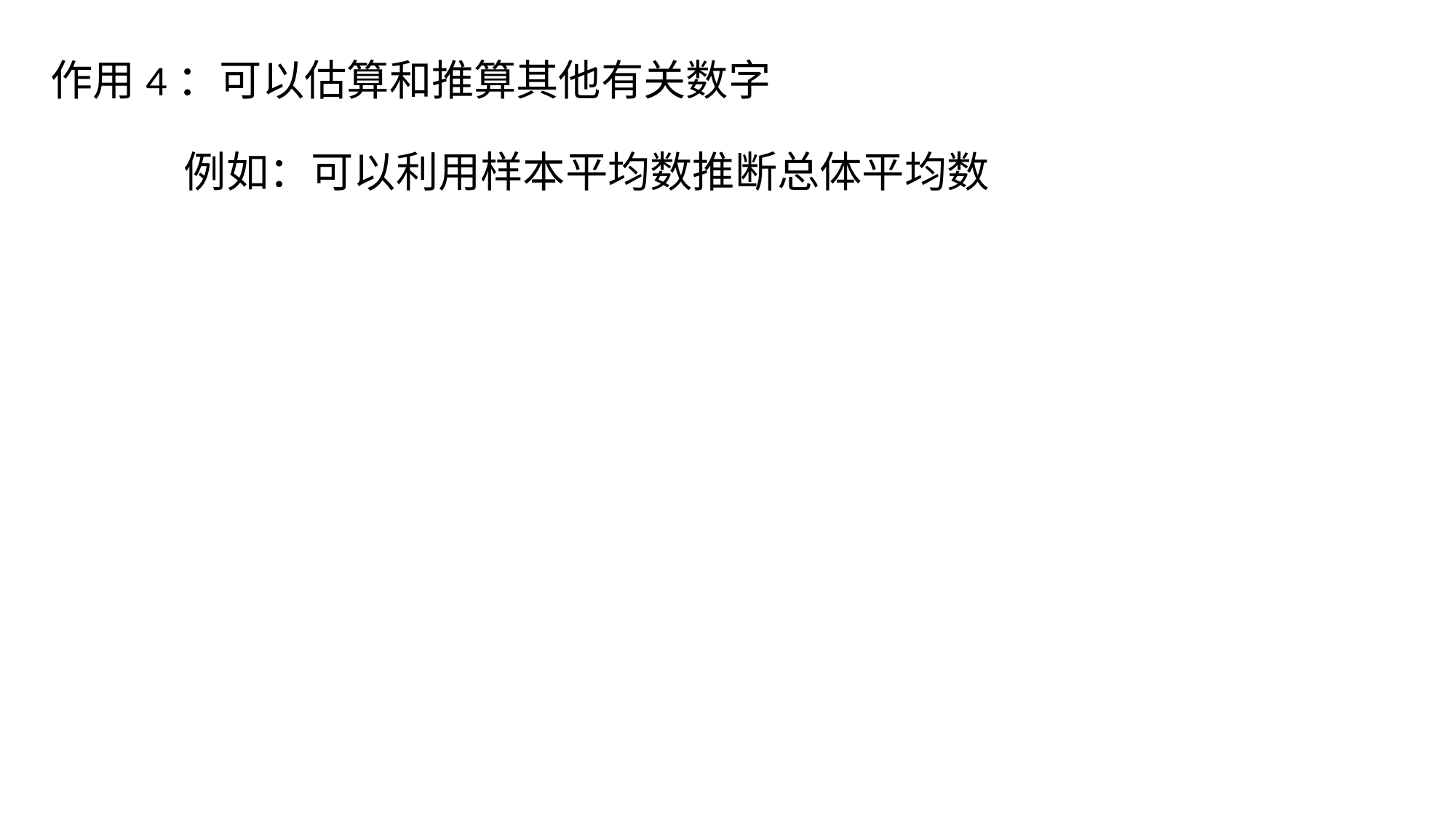

作用4：可以估算和推算其他有关数字

             例如：可以利用样本平均数推断总体平均数